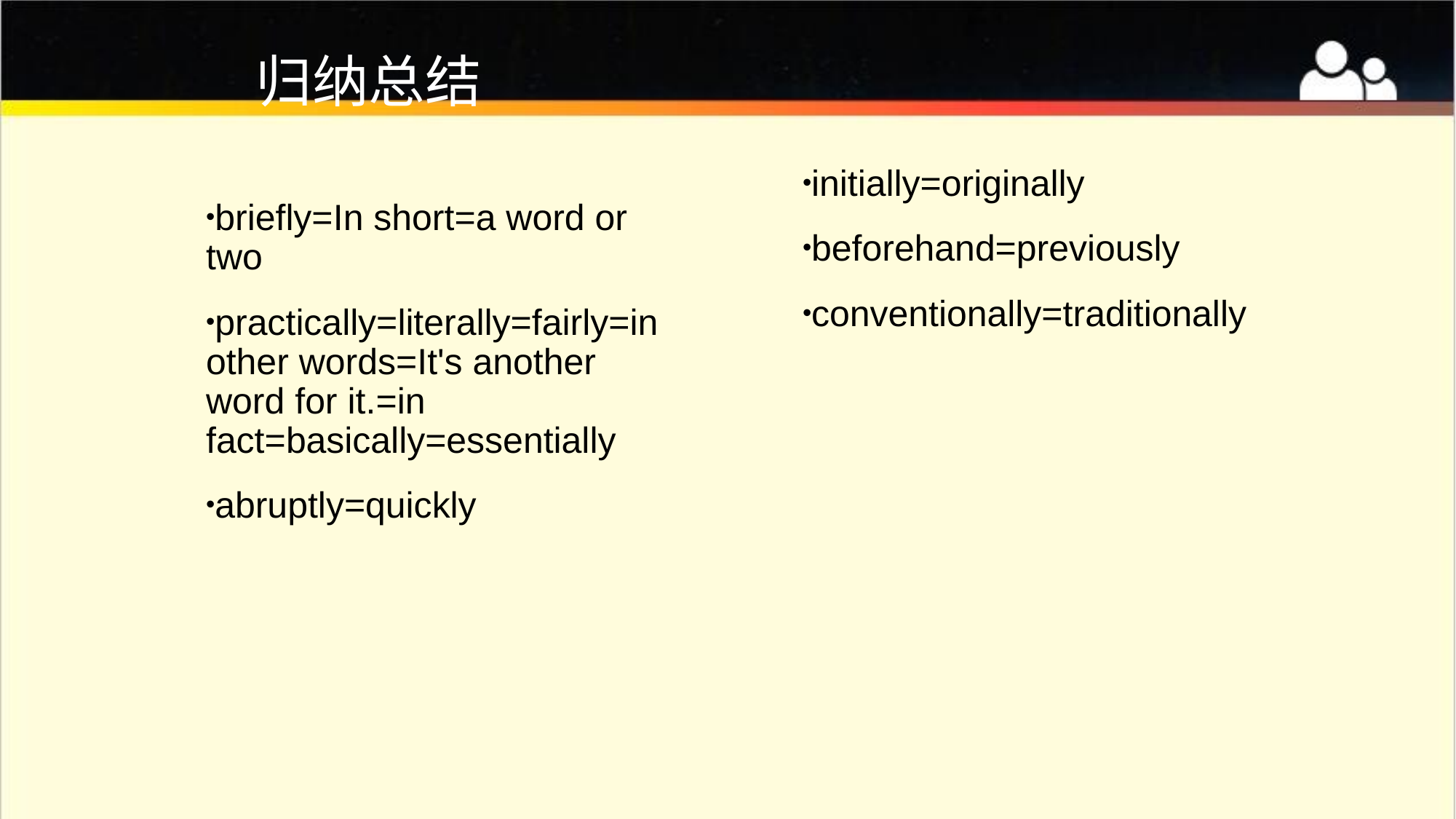

# 归纳总结
initially=originally
beforehand=previously
conventionally=traditionally

briefly=In short=a word or two
practically=literally=fairly=in other words=It's another word for it.=in fact=basically=essentially
abruptly=quickly